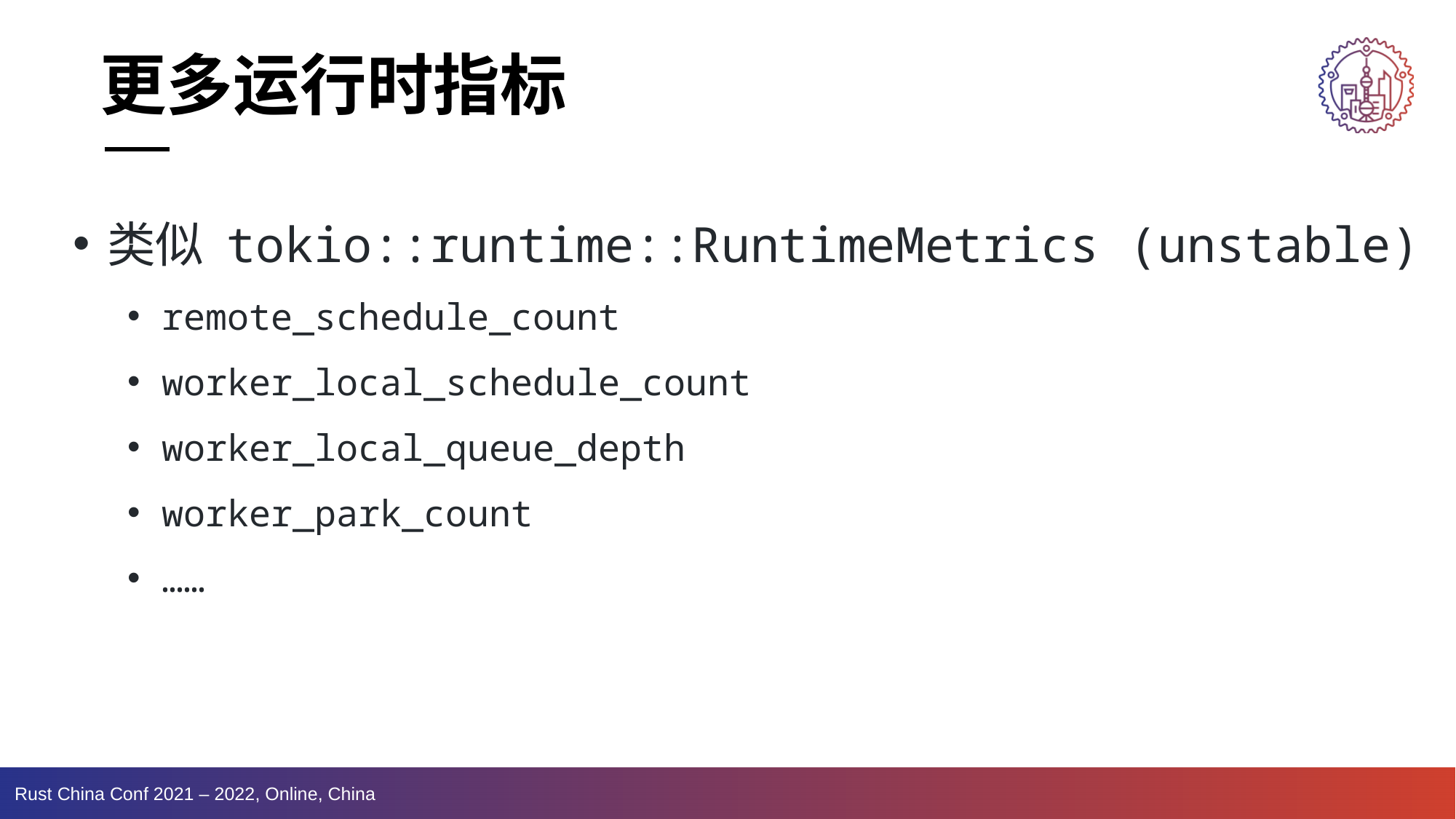

更多运行时指标
类似 tokio::runtime::RuntimeMetrics (unstable)
remote_schedule_count
worker_local_schedule_count
worker_local_queue_depth
worker_park_count
……